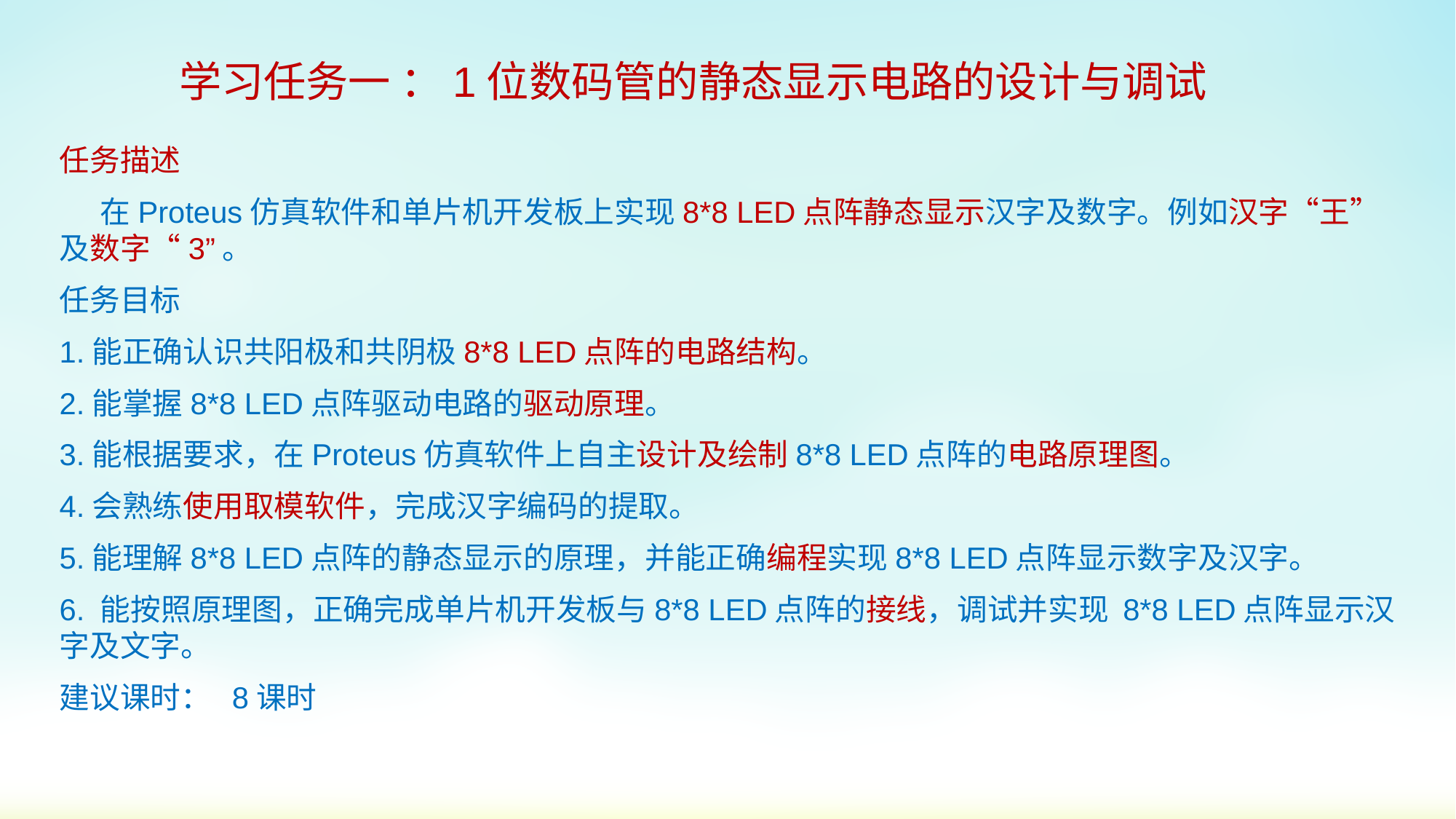

# 学习任务一 ：1位数码管的静态显示电路的设计与调试
任务描述
     在Proteus仿真软件和单片机开发板上实现8*8 LED点阵静态显示汉字及数字。例如汉字“王”及数字“3”。
任务目标
1.能正确认识共阳极和共阴极8*8 LED点阵的电路结构。
2.能掌握8*8 LED点阵驱动电路的驱动原理。
3.能根据要求，在Proteus仿真软件上自主设计及绘制8*8 LED点阵的电路原理图。
4.会熟练使用取模软件，完成汉字编码的提取。
5.能理解8*8 LED点阵的静态显示的原理，并能正确编程实现8*8 LED点阵显示数字及汉字。
6. 能按照原理图，正确完成单片机开发板与8*8 LED点阵的接线，调试并实现 8*8 LED点阵显示汉字及文字。
建议课时：  8课时